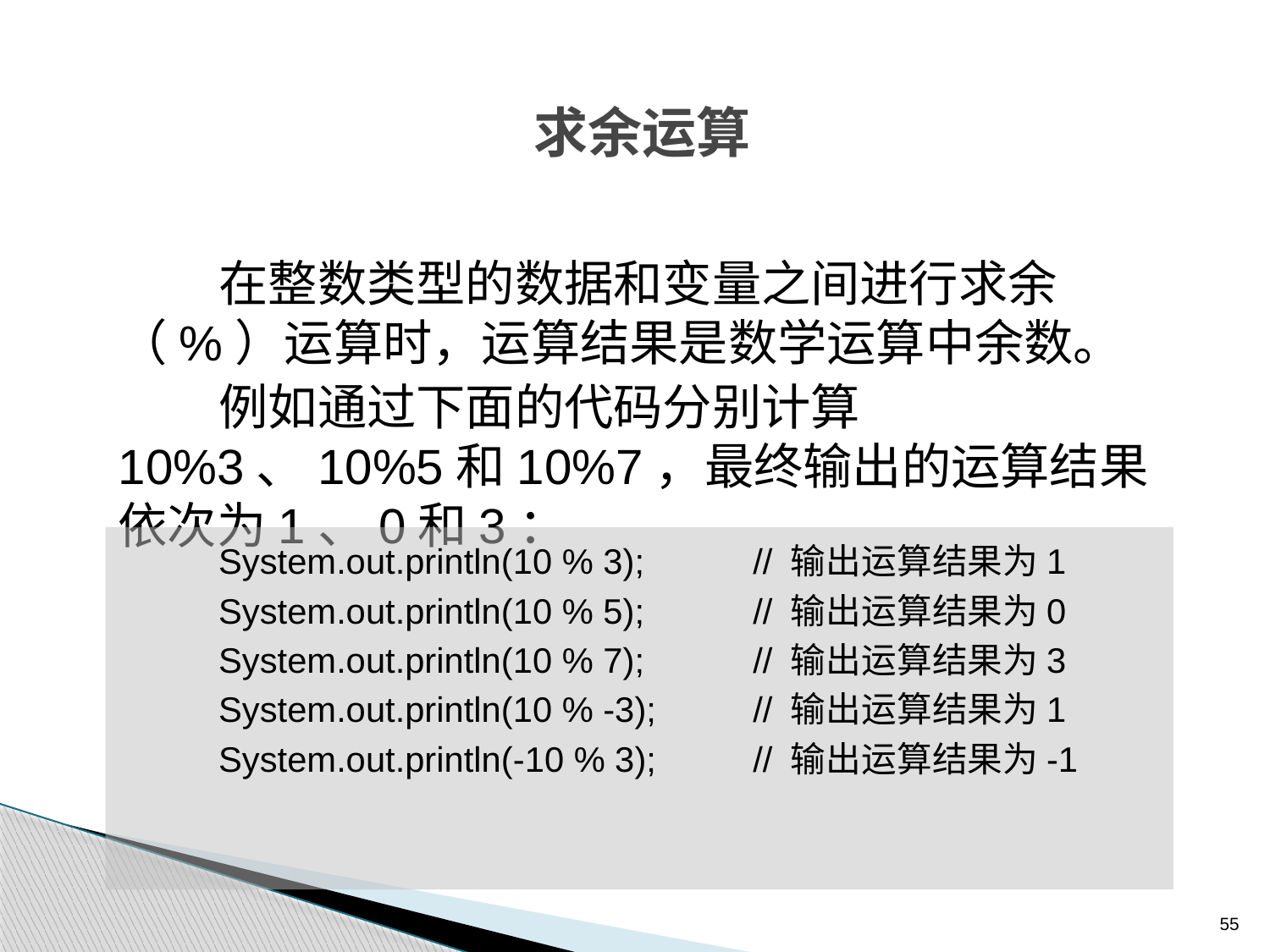

# 求余运算
在整数类型的数据和变量之间进行求余（%）运算时，运算结果是数学运算中余数。
例如通过下面的代码分别计算10%3、10%5和10%7，最终输出的运算结果依次为1、0和3：

System.out.println(10 % 3);	// 输出运算结果为1
System.out.println(10 % 5);	// 输出运算结果为0
System.out.println(10 % 7);	// 输出运算结果为3
System.out.println(10 % -3);	// 输出运算结果为1
System.out.println(-10 % 3);	// 输出运算结果为-1

55